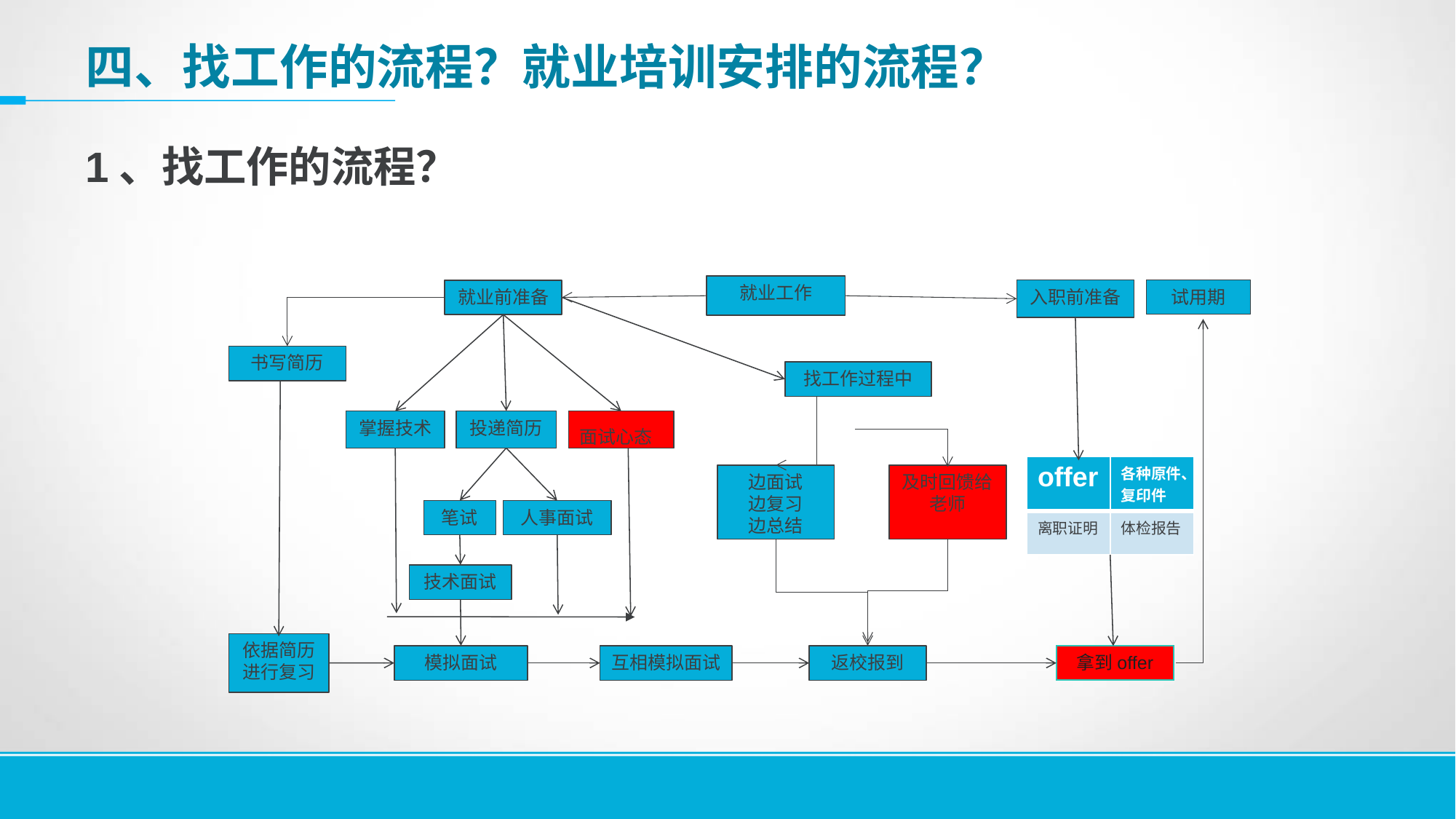

# 四、找工作的流程？就业培训安排的流程？
1、找工作的流程？

就业工作
入职前准备
试用期
就业前准备
书写简历
找工作过程中
掌握技术
投递简历
面试心态
| offer | 各种原件、复印件 |
| --- | --- |
| 离职证明 | 体检报告 |
及时回馈给老师
边面试
边复习
边总结
笔试
人事面试
技术面试
依据简历进行复习
模拟面试
互相模拟面试
返校报到
拿到offer